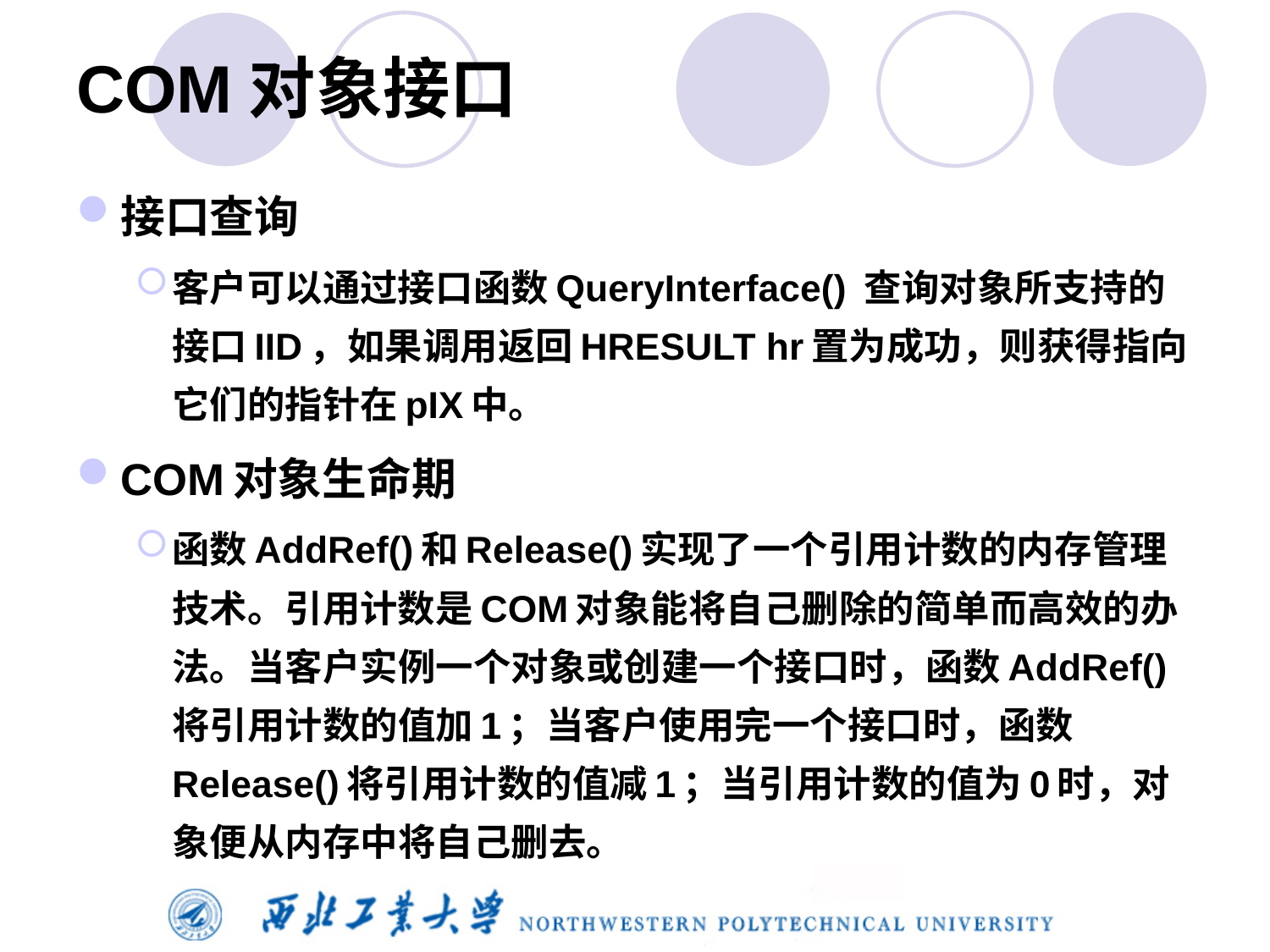

# COM对象接口
接口查询
客户可以通过接口函数QueryInterface() 查询对象所支持的接口IID，如果调用返回HRESULT hr置为成功，则获得指向它们的指针在pIX中。
COM对象生命期
函数AddRef()和Release()实现了一个引用计数的内存管理技术。引用计数是COM对象能将自己删除的简单而高效的办法。当客户实例一个对象或创建一个接口时，函数AddRef()将引用计数的值加1；当客户使用完一个接口时，函数Release()将引用计数的值减1；当引用计数的值为0时，对象便从内存中将自己删去。